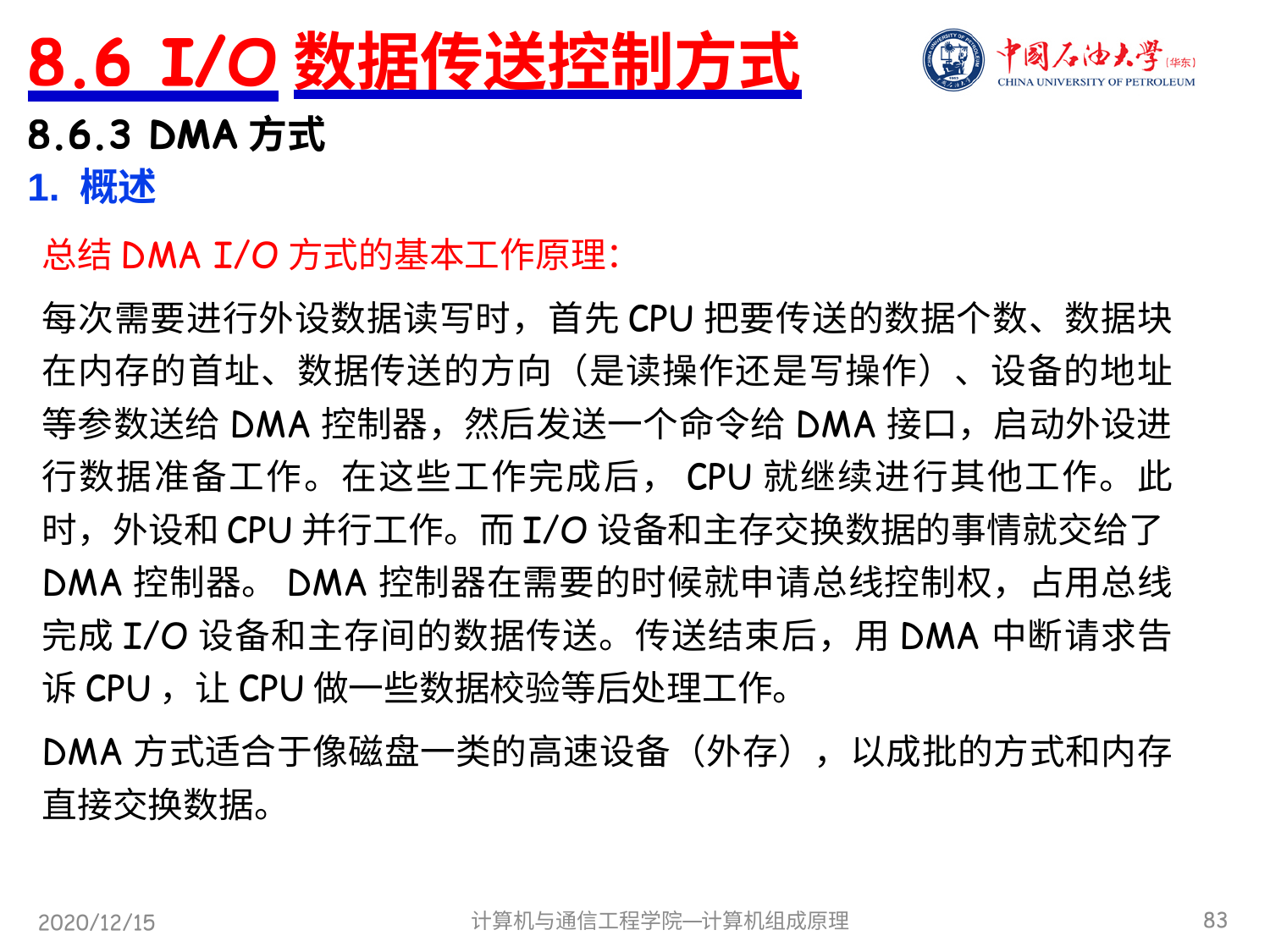

# 8.6 I/O数据传送控制方式
8.6.3 DMA方式
1. 概述
总结DMA I/O方式的基本工作原理：
每次需要进行外设数据读写时，首先CPU把要传送的数据个数、数据块在内存的首址、数据传送的方向（是读操作还是写操作）、设备的地址等参数送给DMA控制器，然后发送一个命令给DMA接口，启动外设进行数据准备工作。在这些工作完成后，CPU就继续进行其他工作。此时，外设和CPU并行工作。而I/O设备和主存交换数据的事情就交给了DMA控制器。DMA控制器在需要的时候就申请总线控制权，占用总线完成I/O设备和主存间的数据传送。传送结束后，用DMA中断请求告诉CPU，让CPU做一些数据校验等后处理工作。
DMA方式适合于像磁盘一类的高速设备（外存），以成批的方式和内存直接交换数据。
计算机与通信工程学院—计算机组成原理
83
2020/12/15